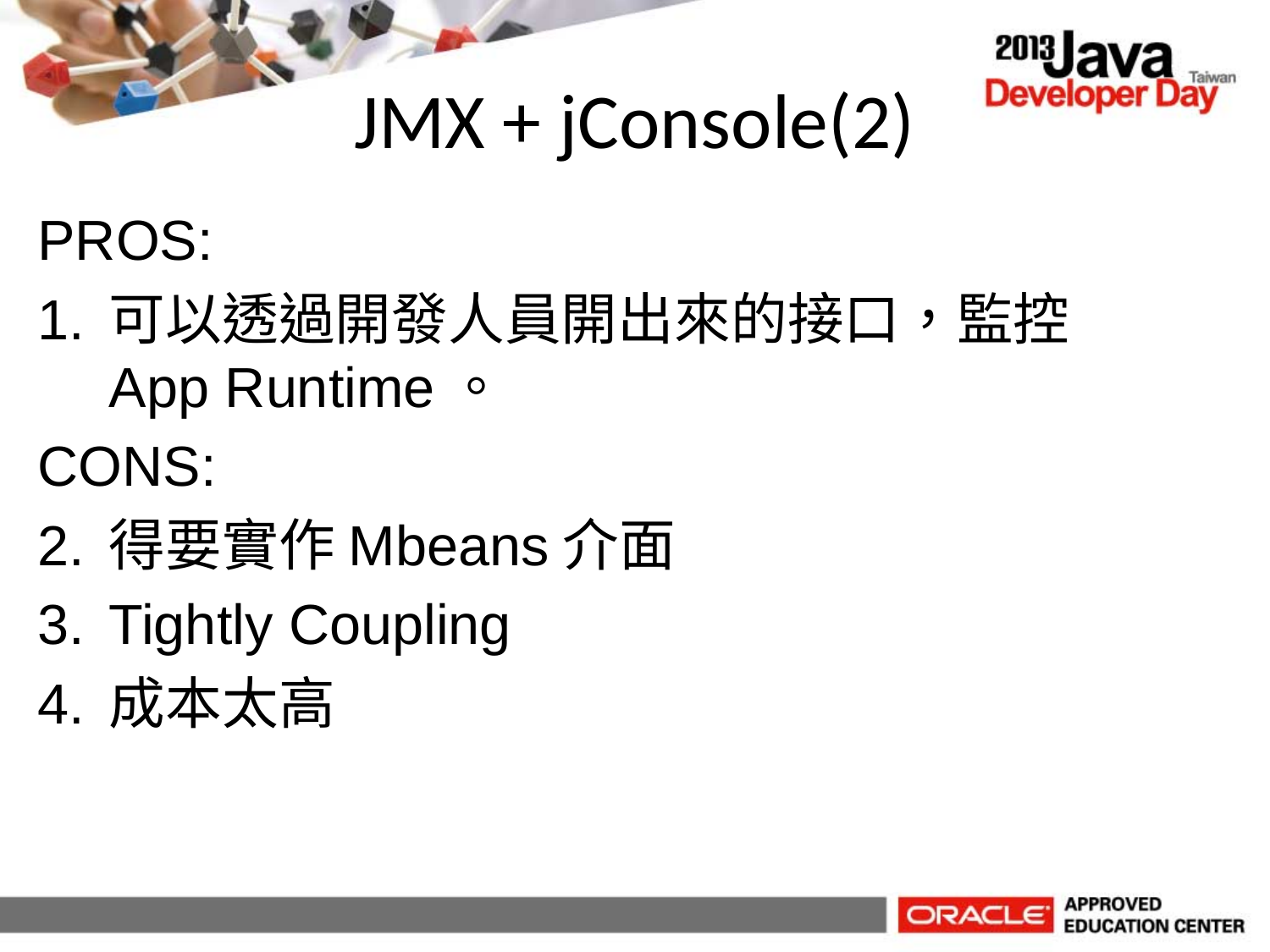

# JMX + jConsole(2)
PROS:
可以透過開發人員開出來的接口，監控App Runtime。
CONS:
得要實作Mbeans介面
Tightly Coupling
成本太高